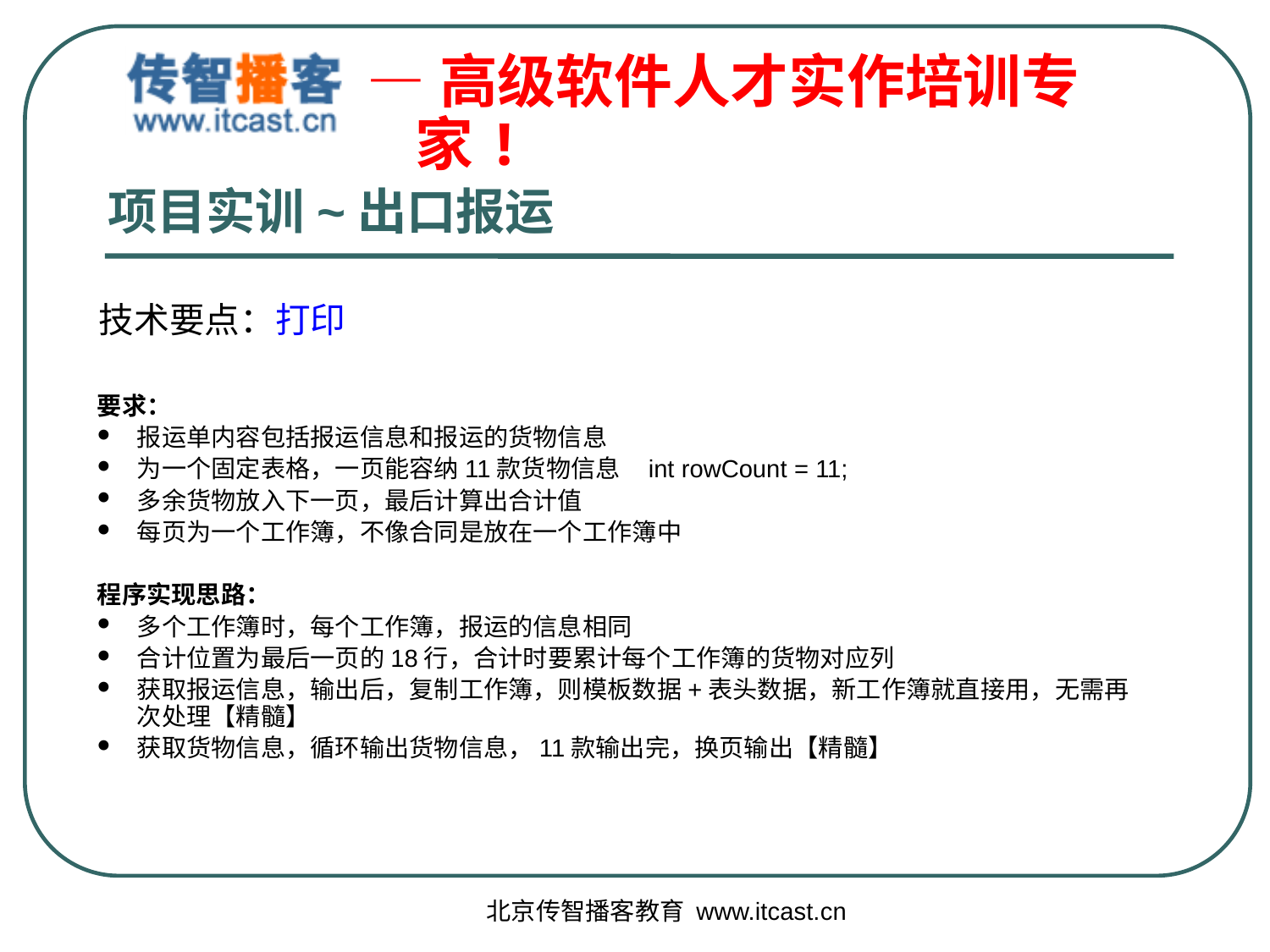

# 项目实训~出口报运
技术要点：打印

要求：
报运单内容包括报运信息和报运的货物信息
为一个固定表格，一页能容纳11款货物信息    int rowCount = 11;
多余货物放入下一页，最后计算出合计值
每页为一个工作簿，不像合同是放在一个工作簿中

程序实现思路：
多个工作簿时，每个工作簿，报运的信息相同
合计位置为最后一页的18行，合计时要累计每个工作簿的货物对应列
获取报运信息，输出后，复制工作簿，则模板数据+表头数据，新工作簿就直接用，无需再次处理【精髓】
获取货物信息，循环输出货物信息，11款输出完，换页输出【精髓】
北京传智播客教育 www.itcast.cn